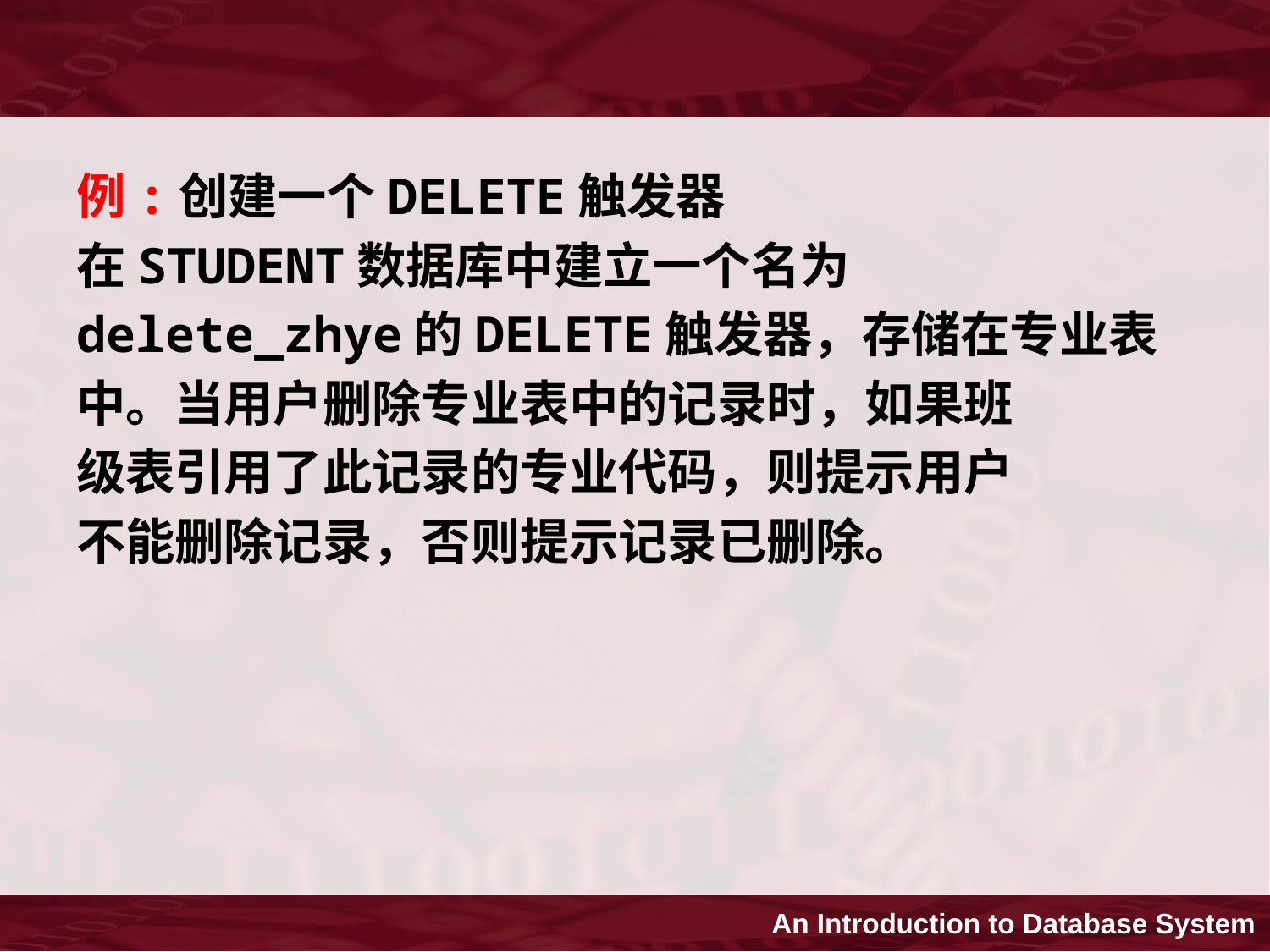

例:创建一个DELETE触发器
在STUDENT数据库中建立一个名为
delete_zhye的DELETE触发器，存储在专业表
中。当用户删除专业表中的记录时，如果班
级表引用了此记录的专业代码，则提示用户
不能删除记录，否则提示记录已删除。